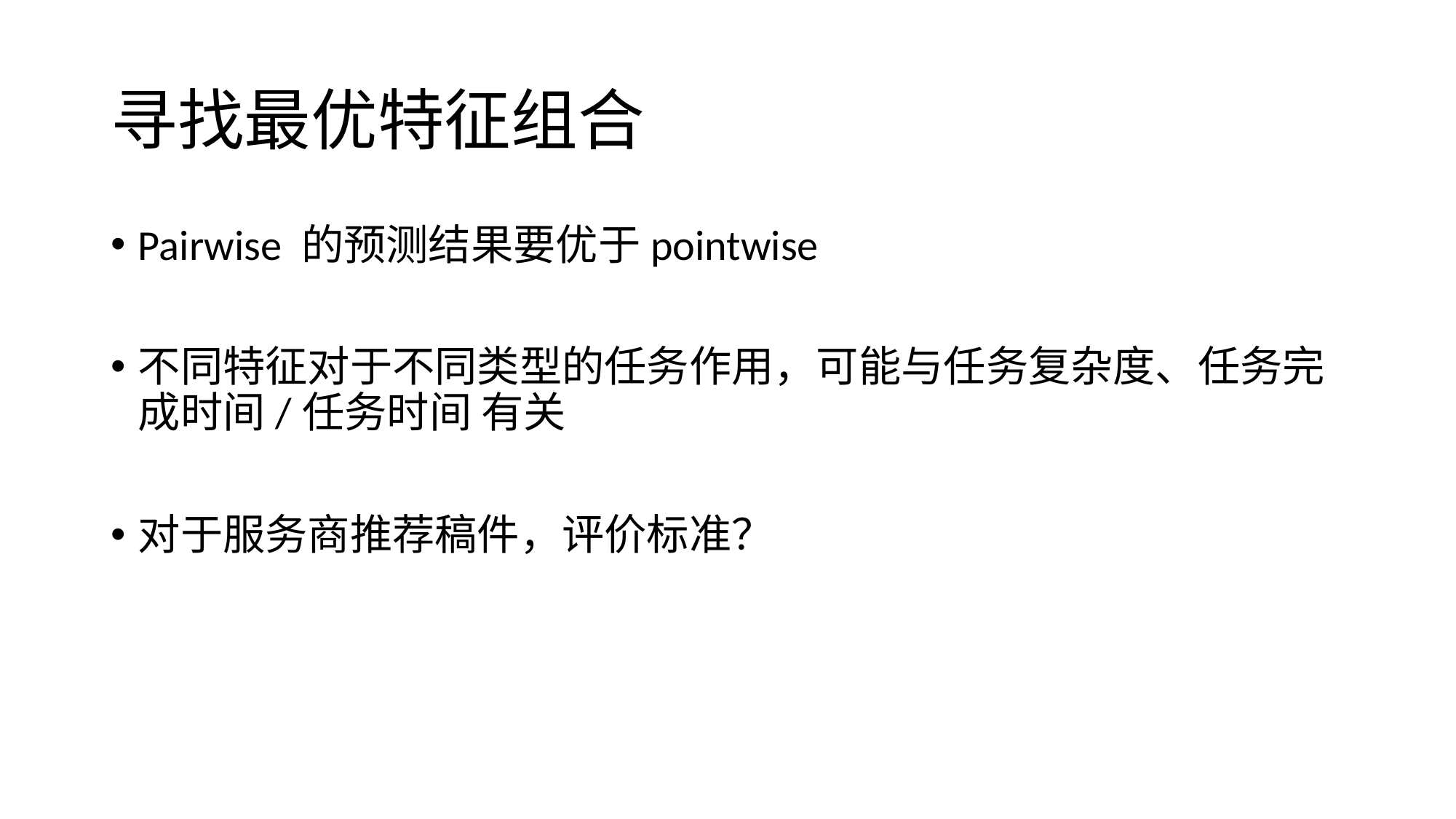

# 寻找最优特征组合
Pairwise 的预测结果要优于pointwise

不同特征对于不同类型的任务作用，可能与任务复杂度、任务完成时间/任务时间 有关

对于服务商推荐稿件，评价标准？